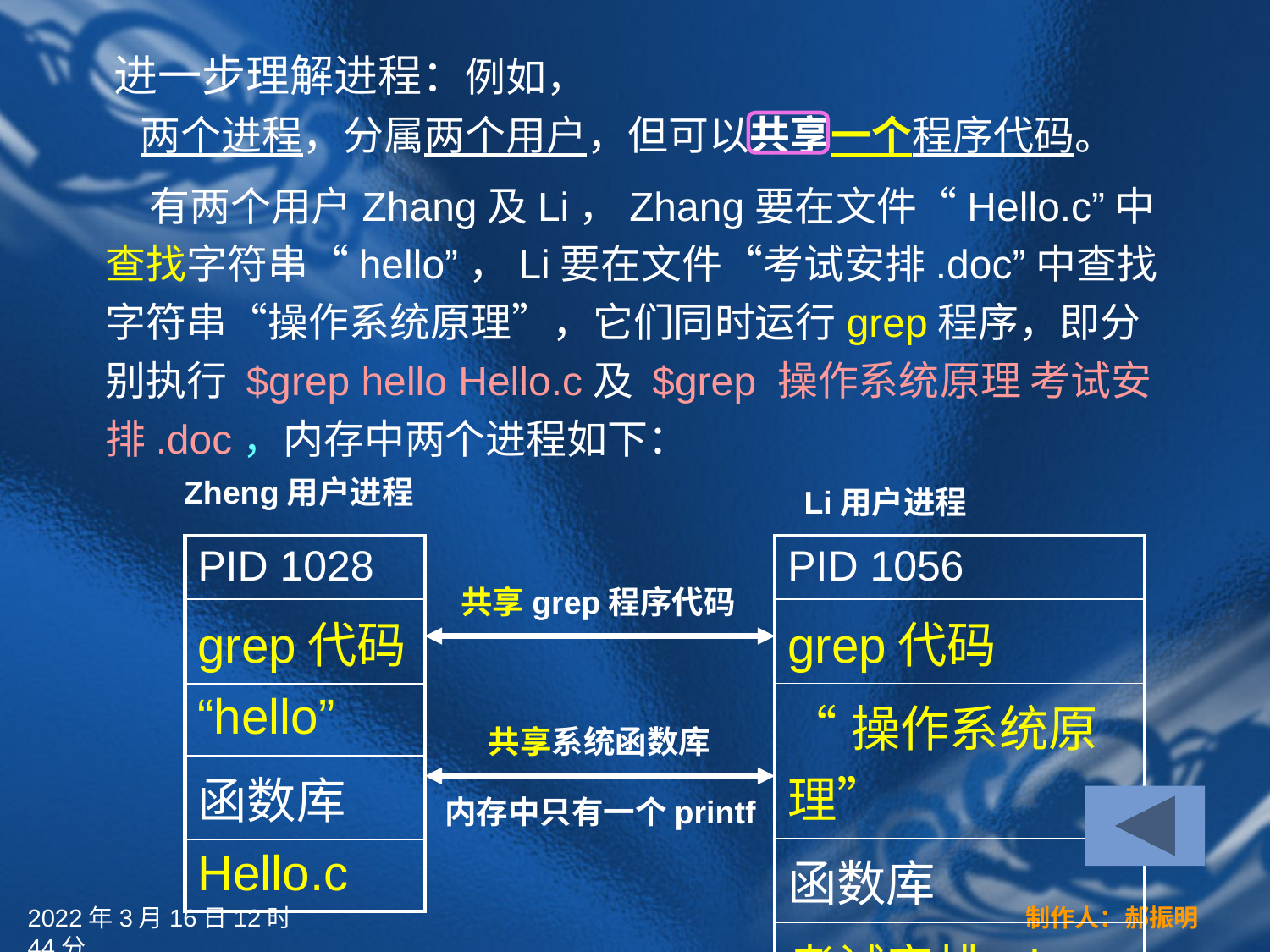

#
    进一步理解进程：例如，
        两个进程，分属两个用户，但可以共享一个程序代码。
         有两个用户Zhang及Li，Zhang要在文件“Hello.c”中查找字符串“hello”，Li要在文件“考试安排.doc”中查找字符串“操作系统原理”，它们同时运行grep程序，即分别执行 $grep hello Hello.c及 $grep 操作系统原理 考试安排.doc，内存中两个进程如下：

Zheng用户进程
Li用户进程
| PID 1028 |
| --- |
| grep代码 |
| “hello” |
| 函数库 |
| Hello.c |
| PID 1056 |
| --- |
| grep代码 |
| “操作系统原理” |
| 函数库 |
| 考试安排.doc |
共享grep程序代码

共享系统函数库

内存中只有一个printf

2022年3月16日12时44分
制作人：郝振明